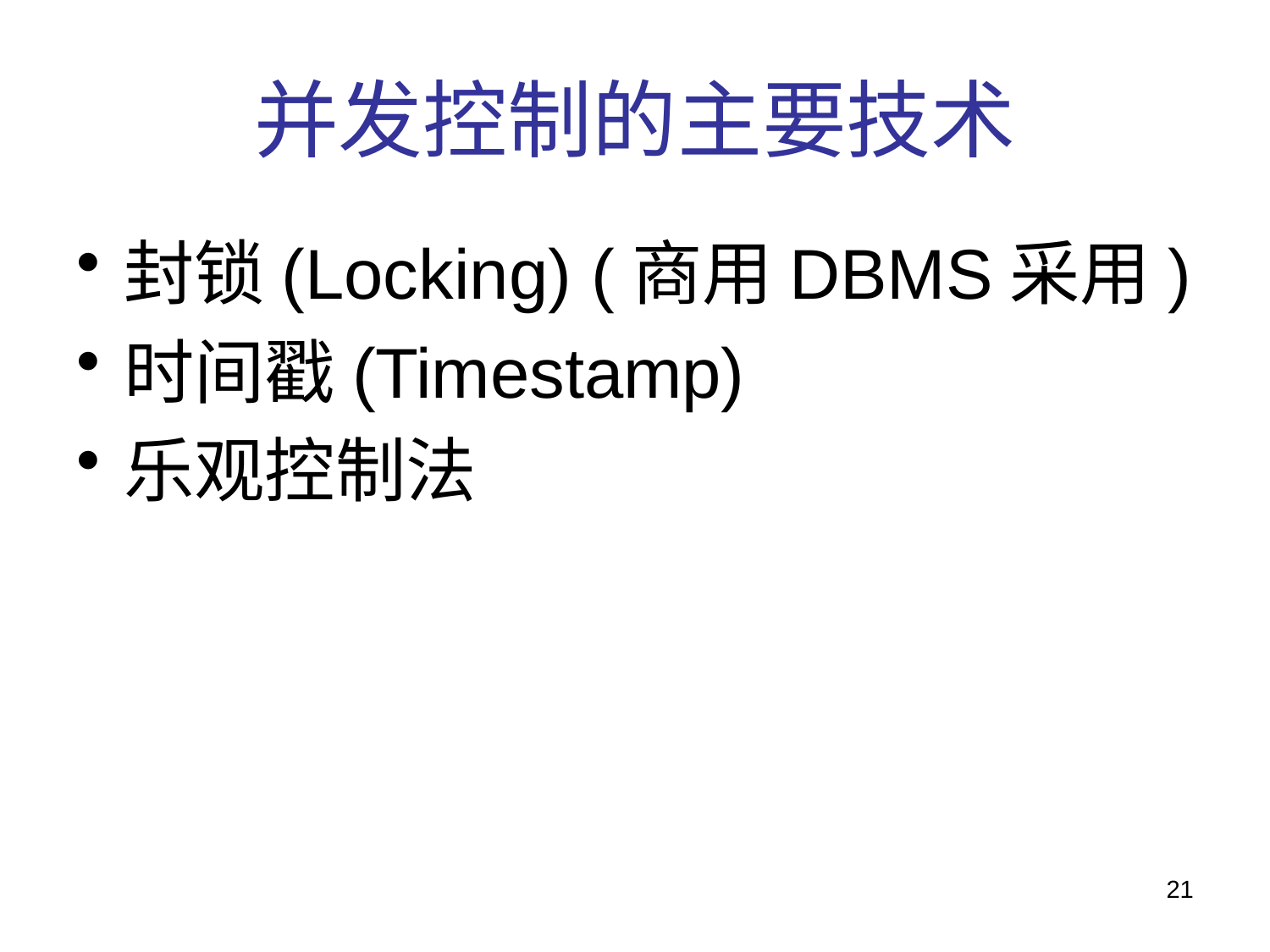

# 并发控制的主要技术
封锁(Locking) (商用DBMS采用)
时间戳(Timestamp)
乐观控制法

21